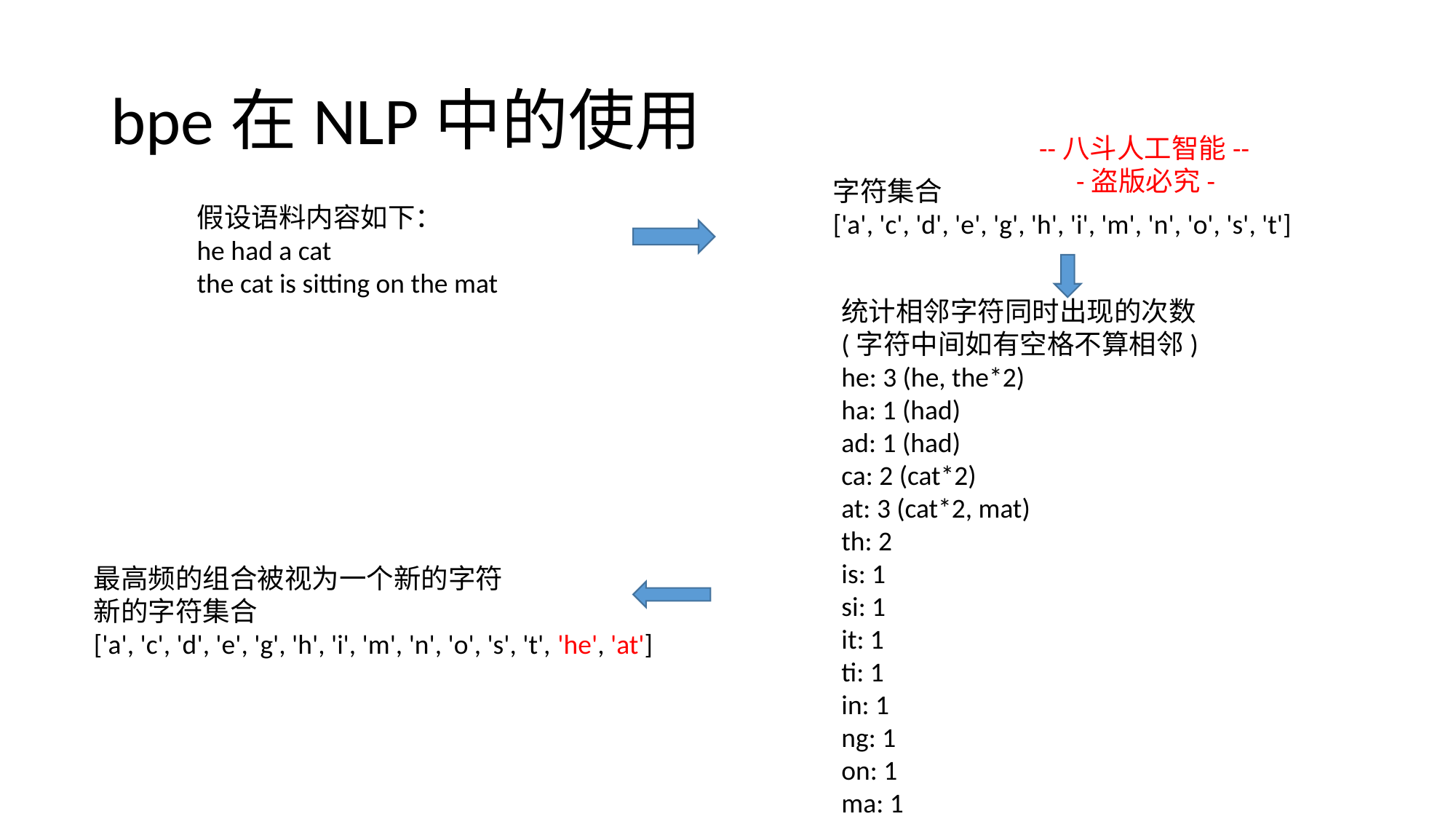

# bpe在NLP中的使用
--八斗人工智能--
      -盗版必究-
字符集合
['a', 'c', 'd', 'e', 'g', 'h', 'i', 'm', 'n', 'o', 's', 't']
假设语料内容如下：
he had a cat
the cat is sitting on the mat

统计相邻字符同时出现的次数
(字符中间如有空格不算相邻)
he: 3 (he, the*2)
ha: 1 (had)
ad: 1 (had)
ca: 2 (cat*2)
at: 3 (cat*2, mat)
th: 2
is: 1
si: 1
it: 1
ti: 1
in: 1
ng: 1
on: 1
ma: 1
最高频的组合被视为一个新的字符
新的字符集合
['a', 'c', 'd', 'e', 'g', 'h', 'i', 'm', 'n', 'o', 's', 't', 'he', 'at']